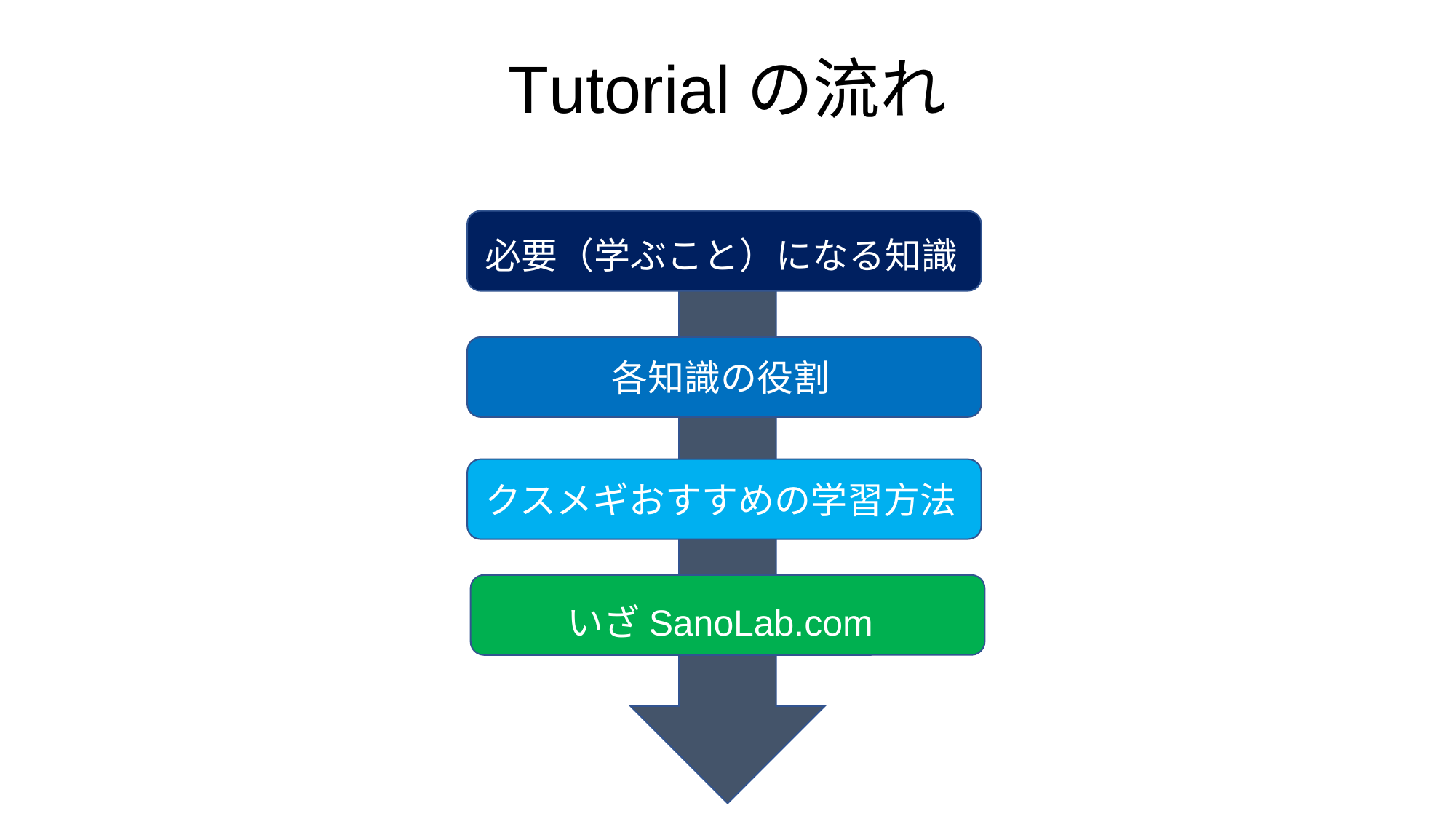

# Tutorialの流れ

必要（学ぶこと）になる知識

各知識の役割

クスメギおすすめの学習方法

いざSanoLab.comへ